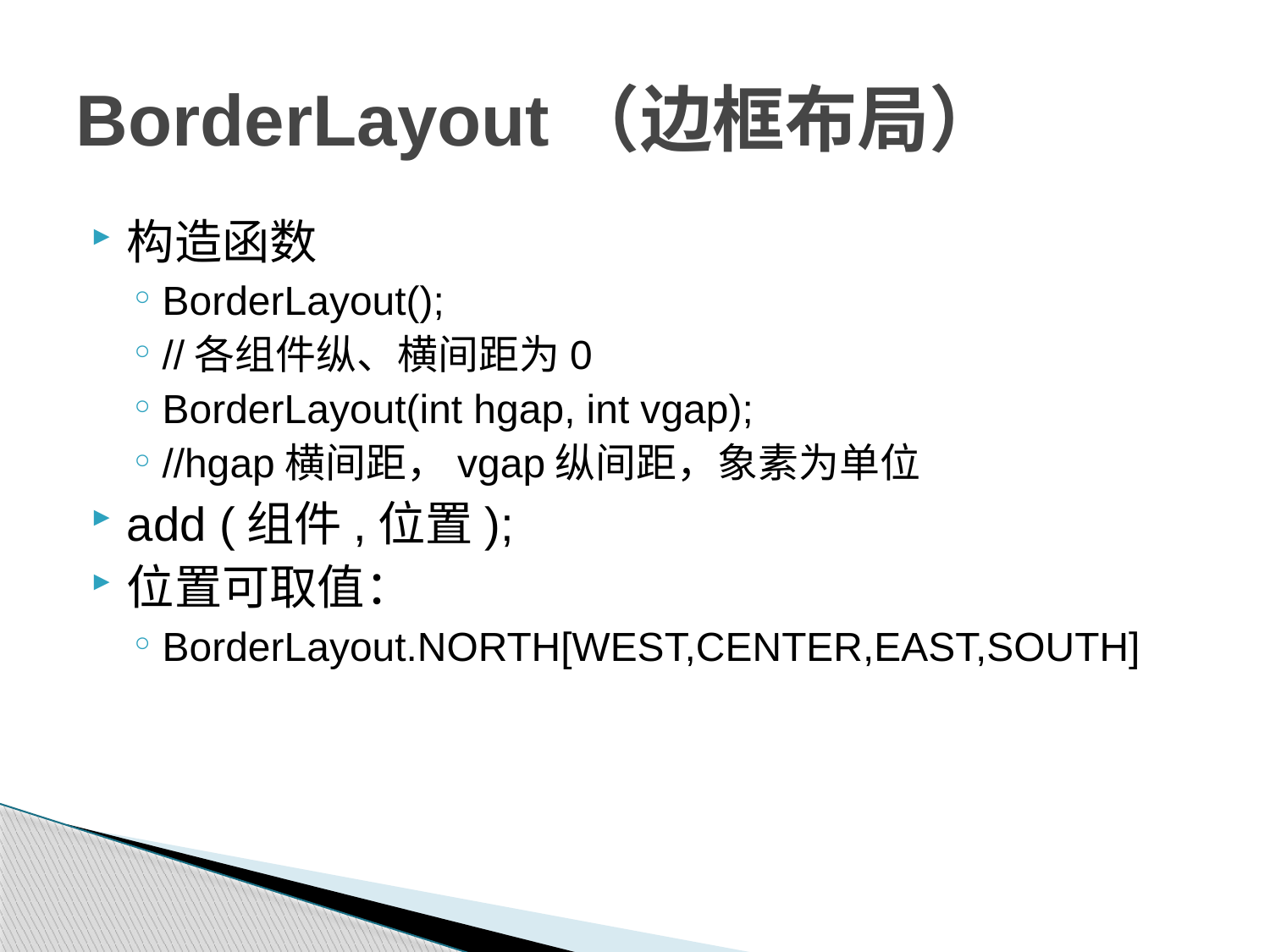

# BorderLayout（边框布局）
构造函数
BorderLayout();
//各组件纵、横间距为0
BorderLayout(int hgap, int vgap);
//hgap横间距，vgap纵间距，象素为单位
add (组件,位置);
位置可取值：
BorderLayout.NORTH[WEST,CENTER,EAST,SOUTH]